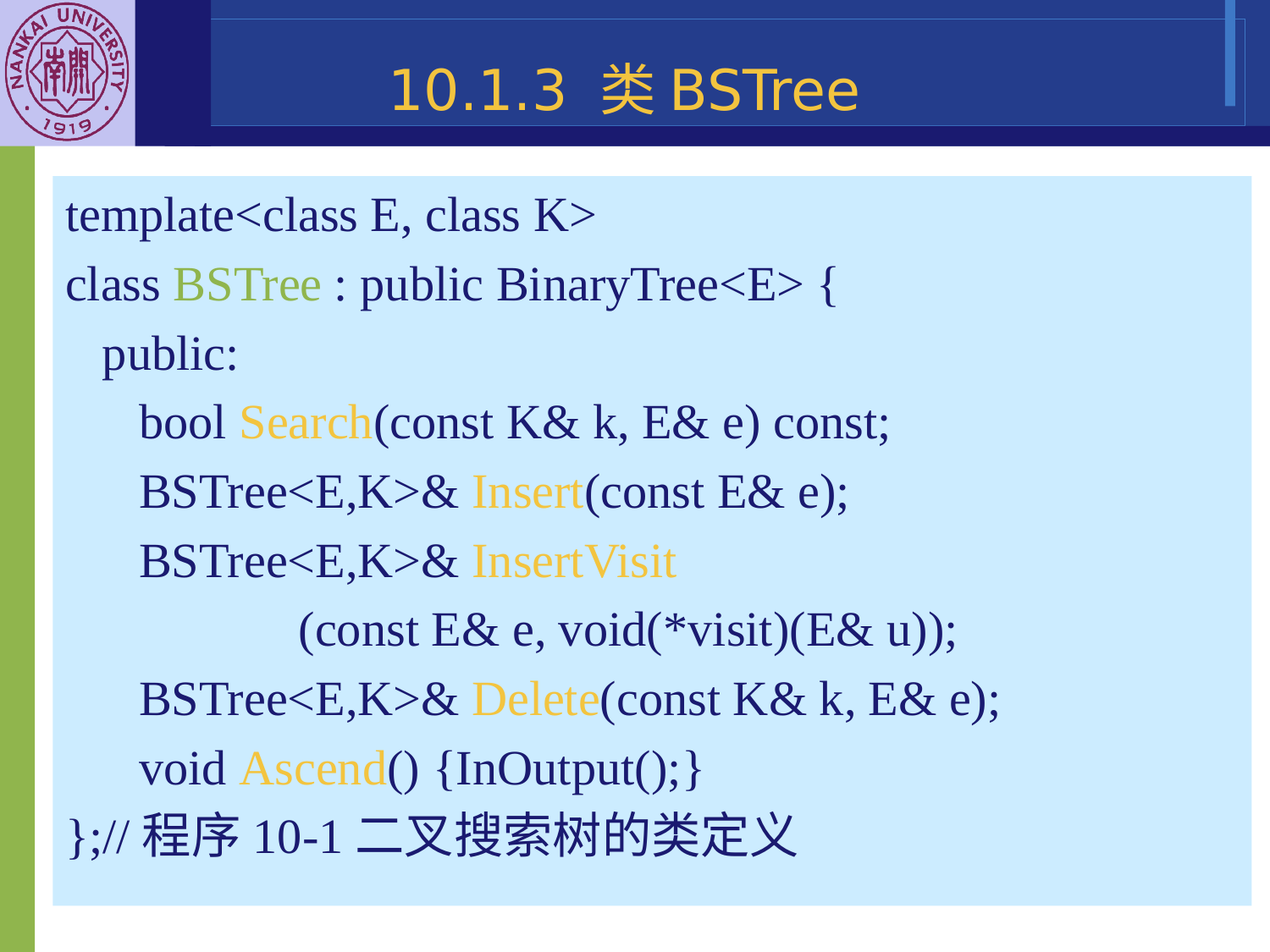

10.1.3 类BSTree
template<class E, class K>
class BSTree : public BinaryTree<E> {
   public:
      bool Search(const K& k, E& e) const;
      BSTree<E,K>& Insert(const E& e);
      BSTree<E,K>& InsertVisit
                   (const E& e, void(*visit)(E& u));
      BSTree<E,K>& Delete(const K& k, E& e);
      void Ascend() {InOutput();}
};//程序10-1二叉搜索树的类定义
7